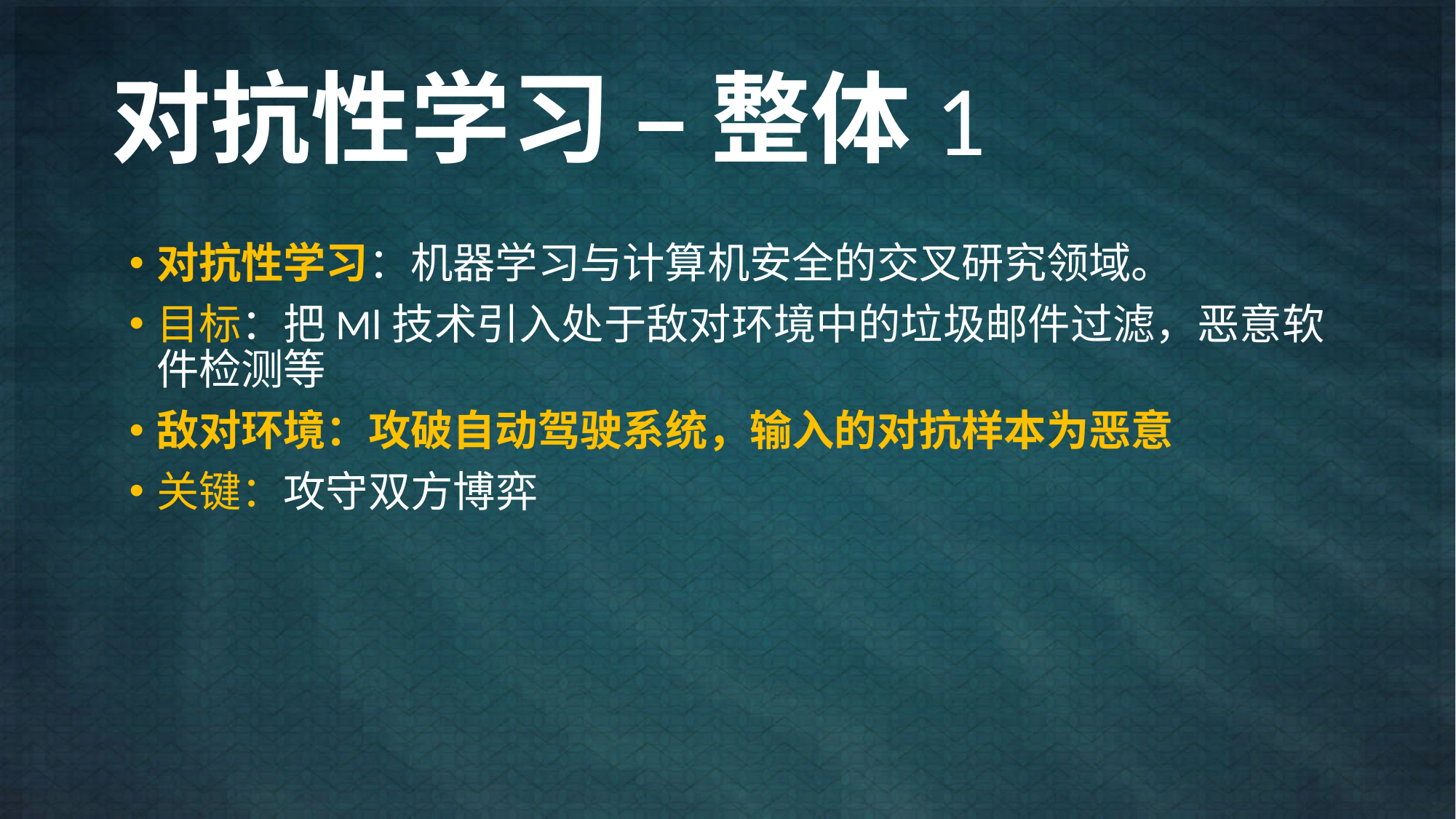

# 对抗性学习 – 整体1

对抗性学习：机器学习与计算机安全的交叉研究领域。
目标：把Ml技术引入处于敌对环境中的垃圾邮件过滤，恶意软件检测等
敌对环境：攻破自动驾驶系统，输入的对抗样本为恶意
关键：攻守双方博弈